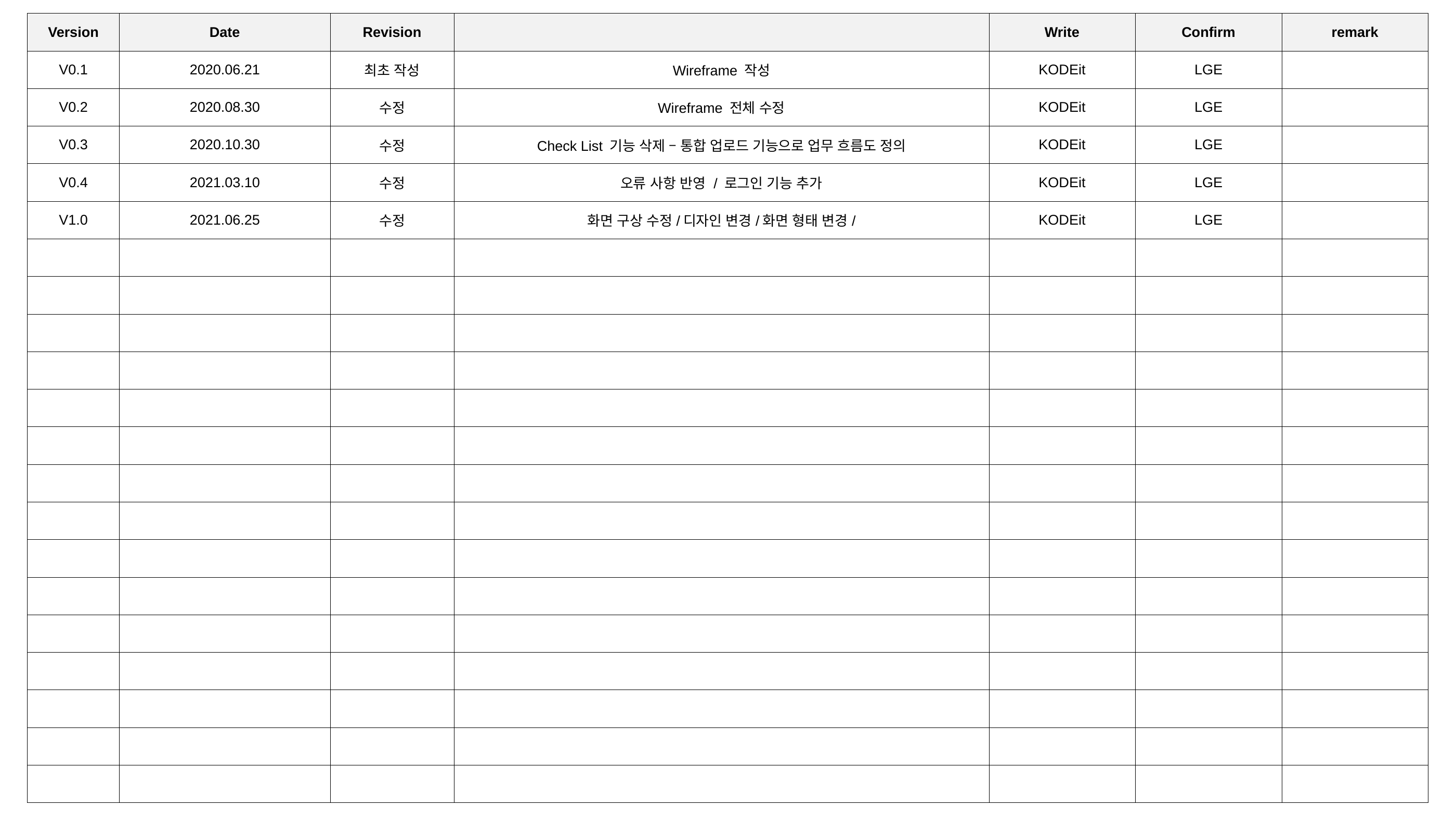

Document History
| Version | Date | Revision |  | Write | Confirm | remark |
| --- | --- | --- | --- | --- | --- | --- |
| V0.1 | 2020.06.21 | 최초 작성 | Wireframe 작성 | KODEit | LGE |  |
| V0.2 | 2020.08.30 | 수정 | Wireframe 전체 수정 | KODEit | LGE |  |
| V0.3 | 2020.10.30 | 수정 | Check List 기능 삭제 – 통합 업로드 기능으로 업무 흐름도 정의 | KODEit | LGE |  |
| V0.4 | 2021.03.10 | 수정 | 오류 사항 반영 / 로그인 기능 추가 | KODEit | LGE |  |
| V1.0 | 2021.06.25 | 수정 | 화면 구상 수정/디자인 변경/화면 형태 변경/ | KODEit | LGE |  |
|  |  |  |  |  |  |  |
|  |  |  |  |  |  |  |
|  |  |  |  |  |  |  |
|  |  |  |  |  |  |  |
|  |  |  |  |  |  |  |
|  |  |  |  |  |  |  |
|  |  |  |  |  |  |  |
|  |  |  |  |  |  |  |
|  |  |  |  |  |  |  |
|  |  |  |  |  |  |  |
|  |  |  |  |  |  |  |
|  |  |  |  |  |  |  |
|  |  |  |  |  |  |  |
|  |  |  |  |  |  |  |
|  |  |  |  |  |  |  |